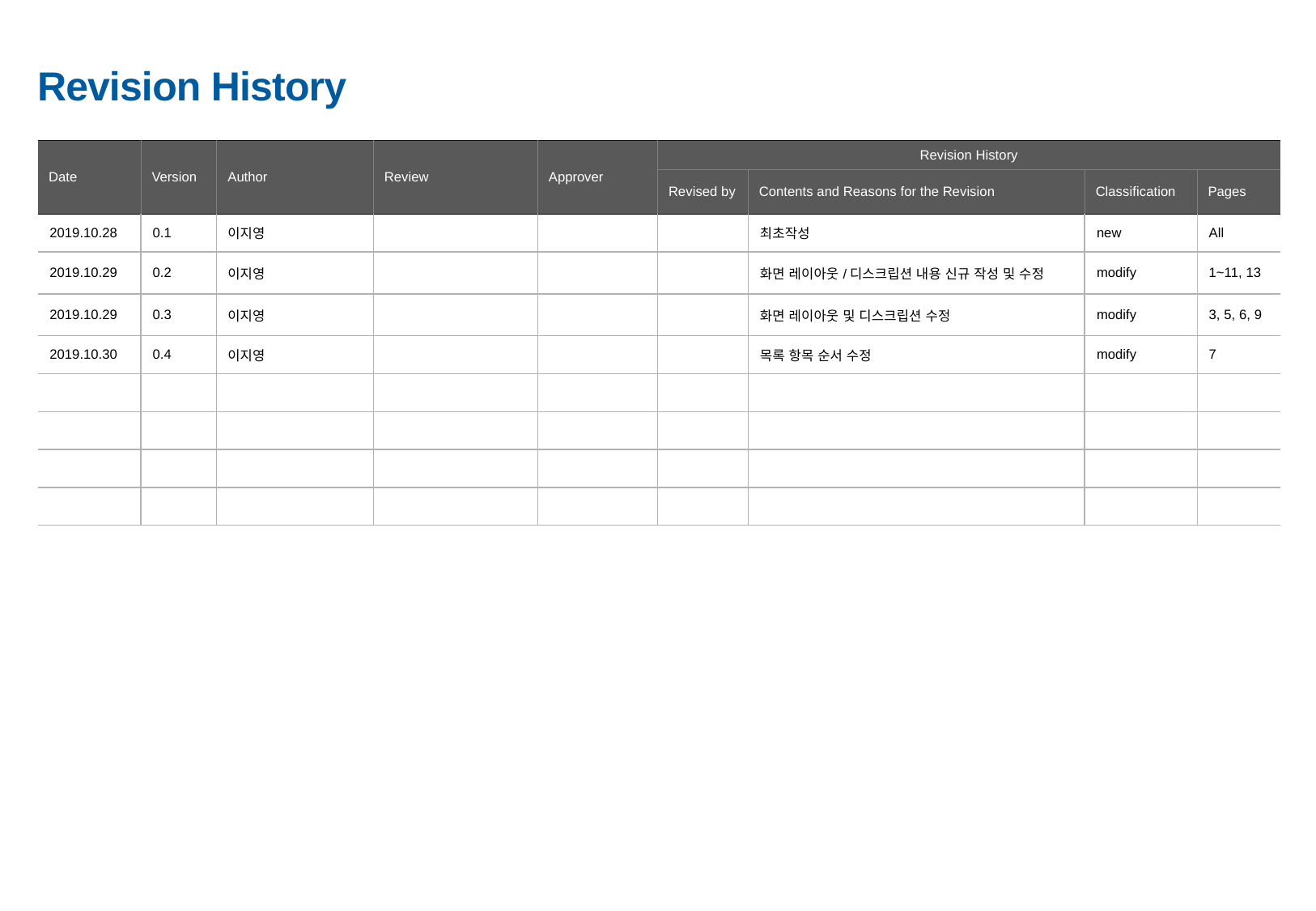

| Date | Version | Author | Review | Approver | Revision History |  |  |  |
| --- | --- | --- | --- | --- | --- | --- | --- | --- |
|  |  |  |  |  | Revised by | Contents and Reasons for the Revision | Classification | Pages |
| 2019.10.28 | 0.1 | 이지영 |  |  |  | 최초작성 | new | All |
| 2019.10.29 | 0.2 | 이지영 |  |  |  | 화면 레이아웃/디스크립션 내용 신규 작성 및 수정 | modify | 1~11, 13 |
| 2019.10.29 | 0.3 | 이지영 |  |  |  | 화면 레이아웃 및 디스크립션 수정 | modify | 3, 5, 6, 9 |
| 2019.10.30 | 0.4 | 이지영 |  |  |  | 목록 항목 순서 수정 | modify | 7 |
|  |  |  |  |  |  |  |  |  |
|  |  |  |  |  |  |  |  |  |
|  |  |  |  |  |  |  |  |  |
|  |  |  |  |  |  |  |  |  |